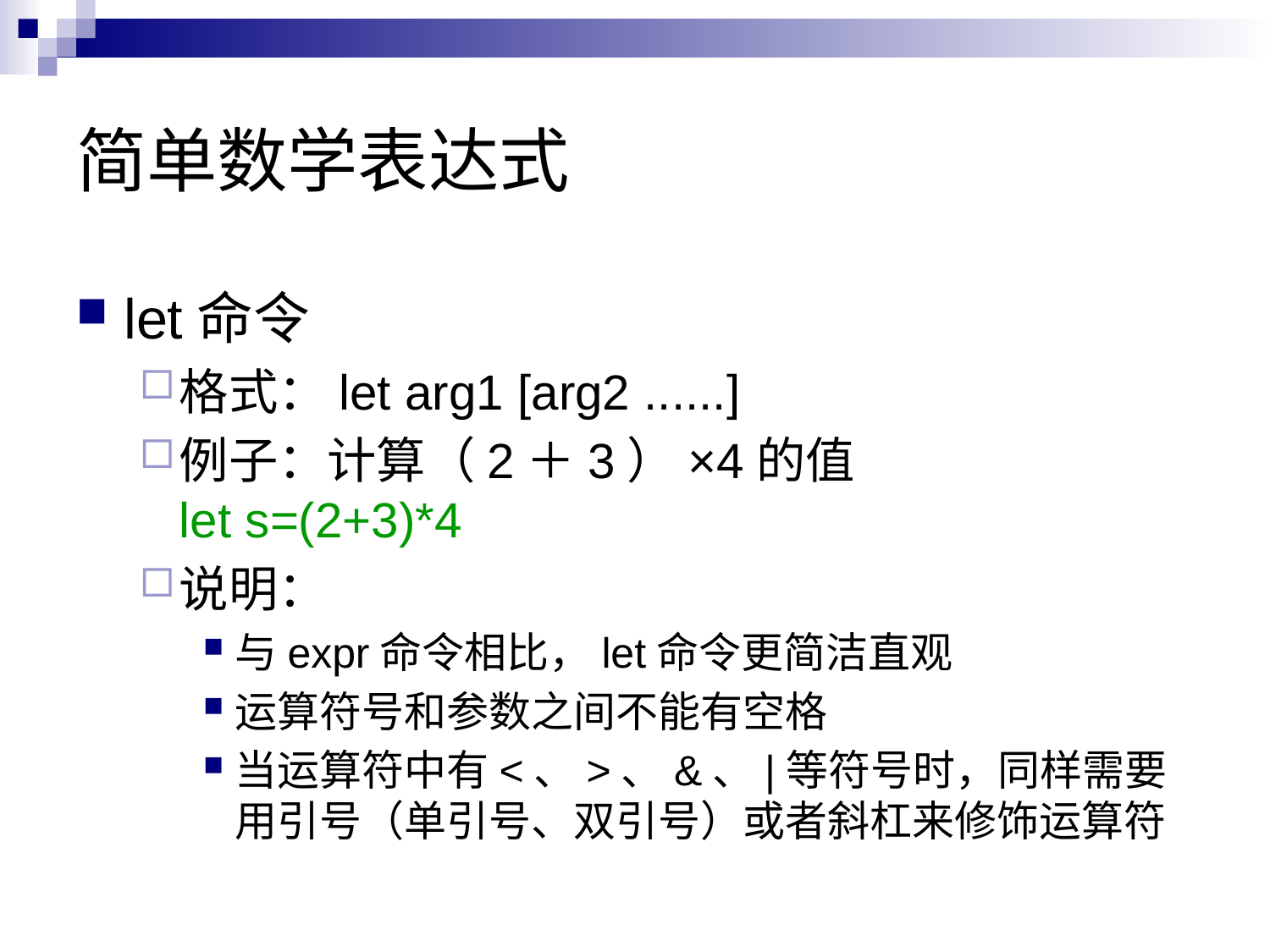

# 简单数学表达式
let命令
格式：let arg1 [arg2 ......]
例子：计算（2＋3）×4的值
let s=(2+3)*4
说明：
与expr命令相比，let命令更简洁直观
运算符号和参数之间不能有空格
当运算符中有<、>、&、|等符号时，同样需要用引号（单引号、双引号）或者斜杠来修饰运算符